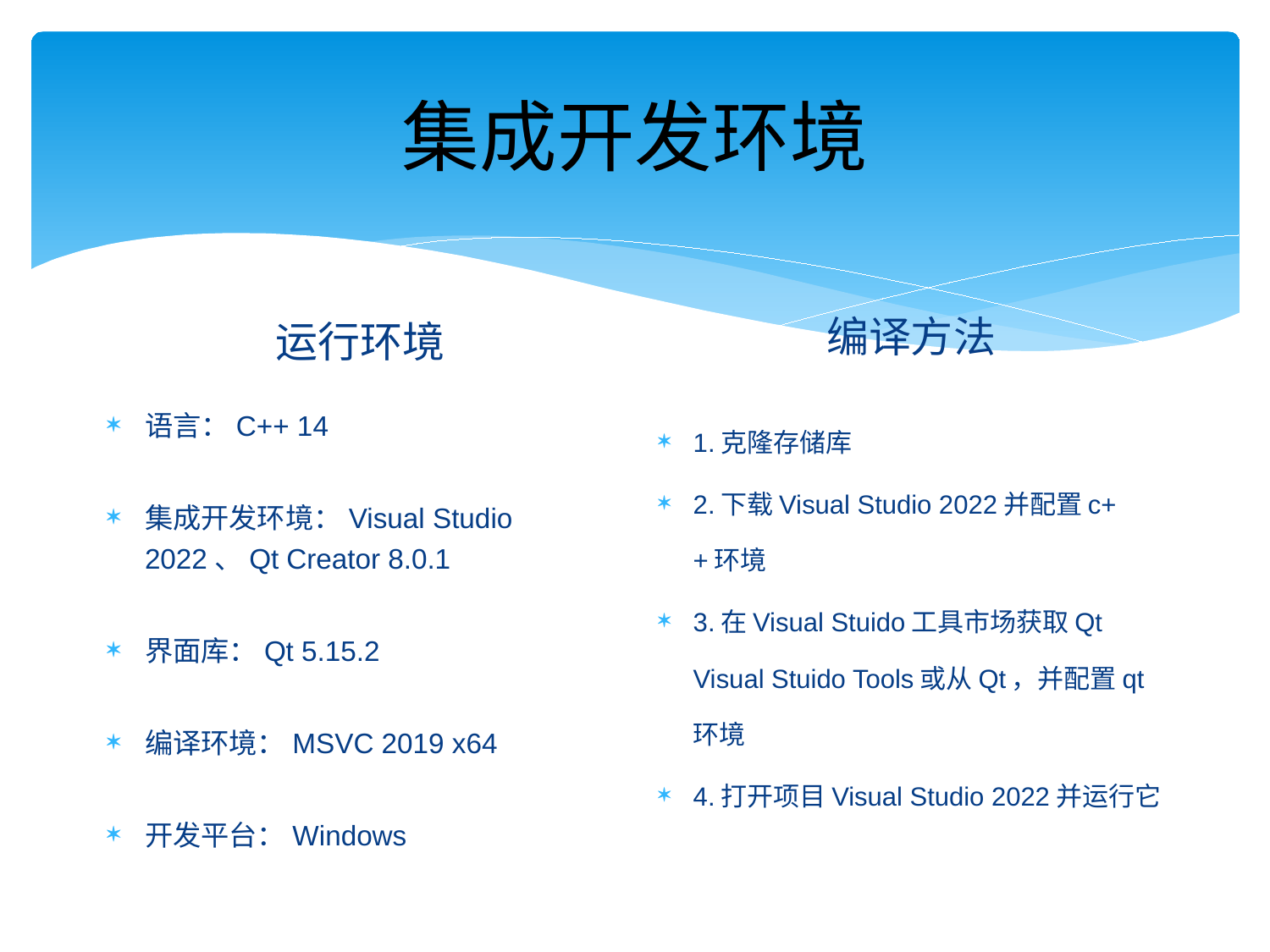

# 集成开发环境
编译方法
运行环境
语言：C++ 14

集成开发环境：Visual Studio 2022、Qt Creator 8.0.1

界面库：Qt 5.15.2

编译环境：MSVC 2019 x64

开发平台：Windows
1.克隆存储库
2.下载Visual Studio 2022并配置c++环境
3.在Visual Stuido工具市场获取Qt Visual Stuido Tools或从Qt，并配置qt环境
4.打开项目Visual Studio 2022并运行它